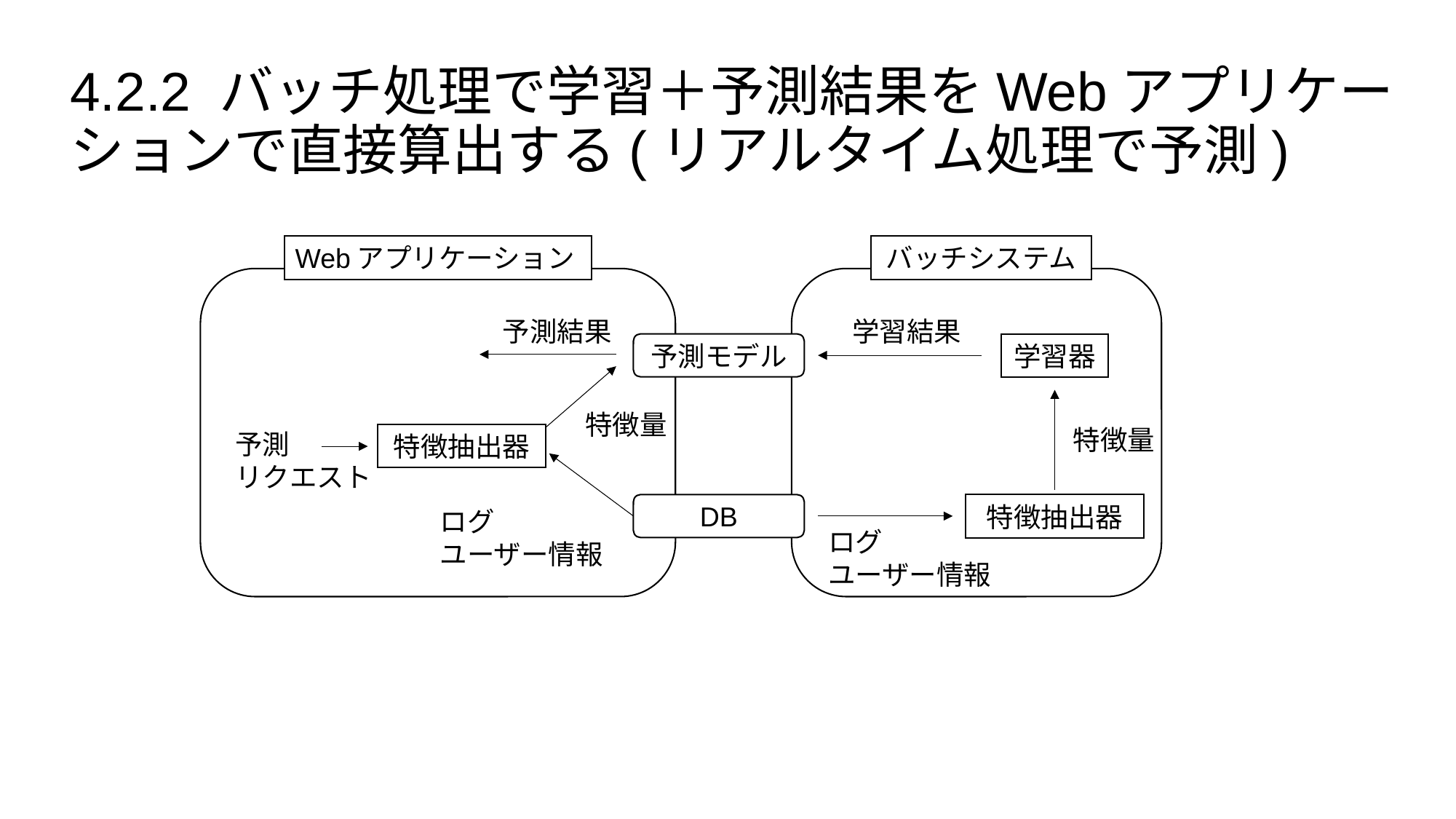

# 4.2.2 バッチ処理で学習＋予測結果をWebアプリケーションで直接算出する(リアルタイム処理で予測)
Webアプリケーション
バッチシステム

学習結果
予測結果
予測モデル
学習器
特徴量
特徴量
予測
リクエスト
特徴抽出器
DB
特徴抽出器
ログ
ユーザー情報
ログ
ユーザー情報